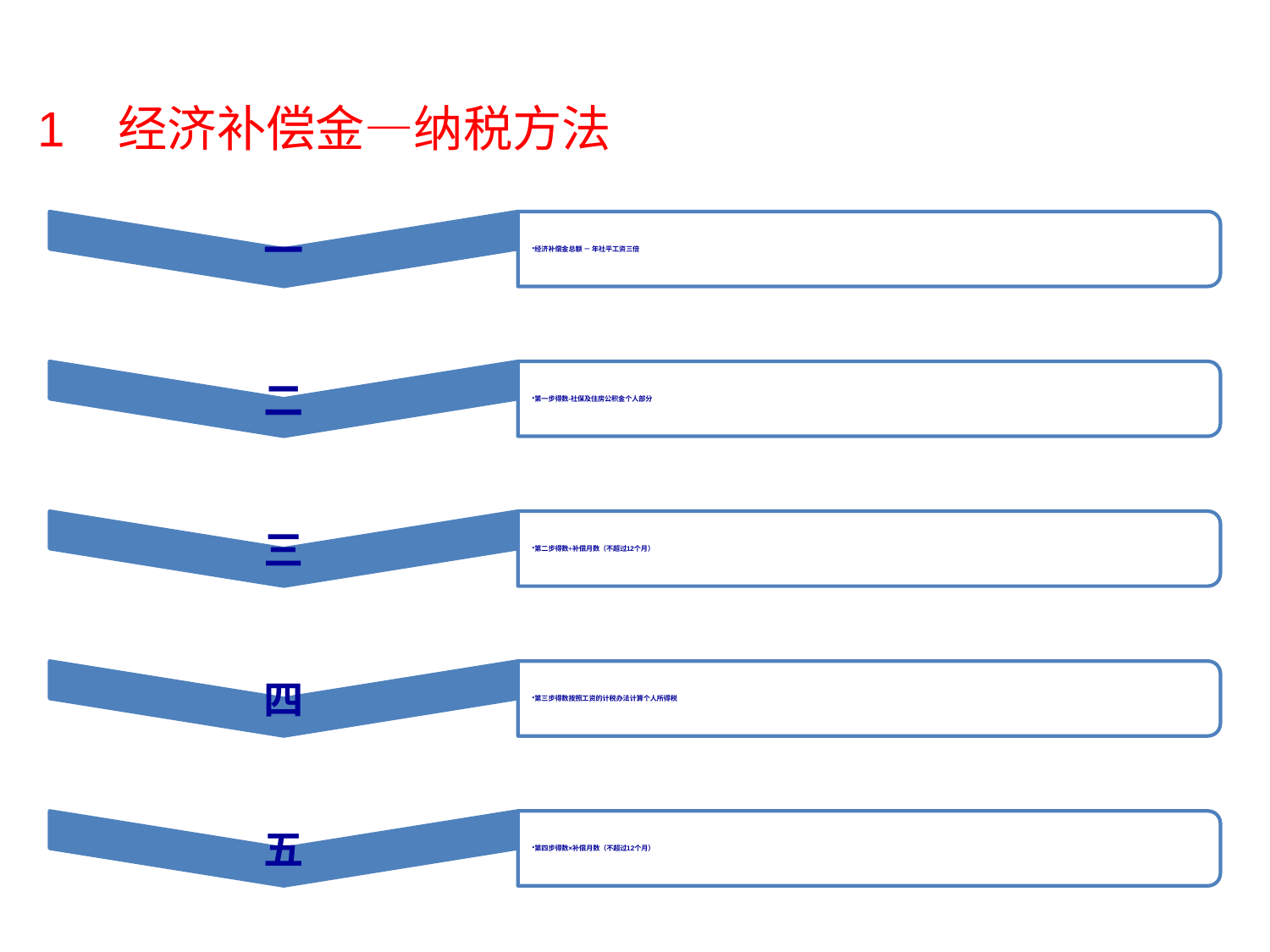

# 1   经济补偿金—纳税方法
一
经济补偿金总额 － 年社平工资三倍
二
第一步得数-社保及住房公积金个人部分
三
第二步得数÷补偿月数（不超过12个月）
四
五
第三步得数按照工资的计税办法计算个人所得税
第四步得数×补偿月数（不超过12个月）